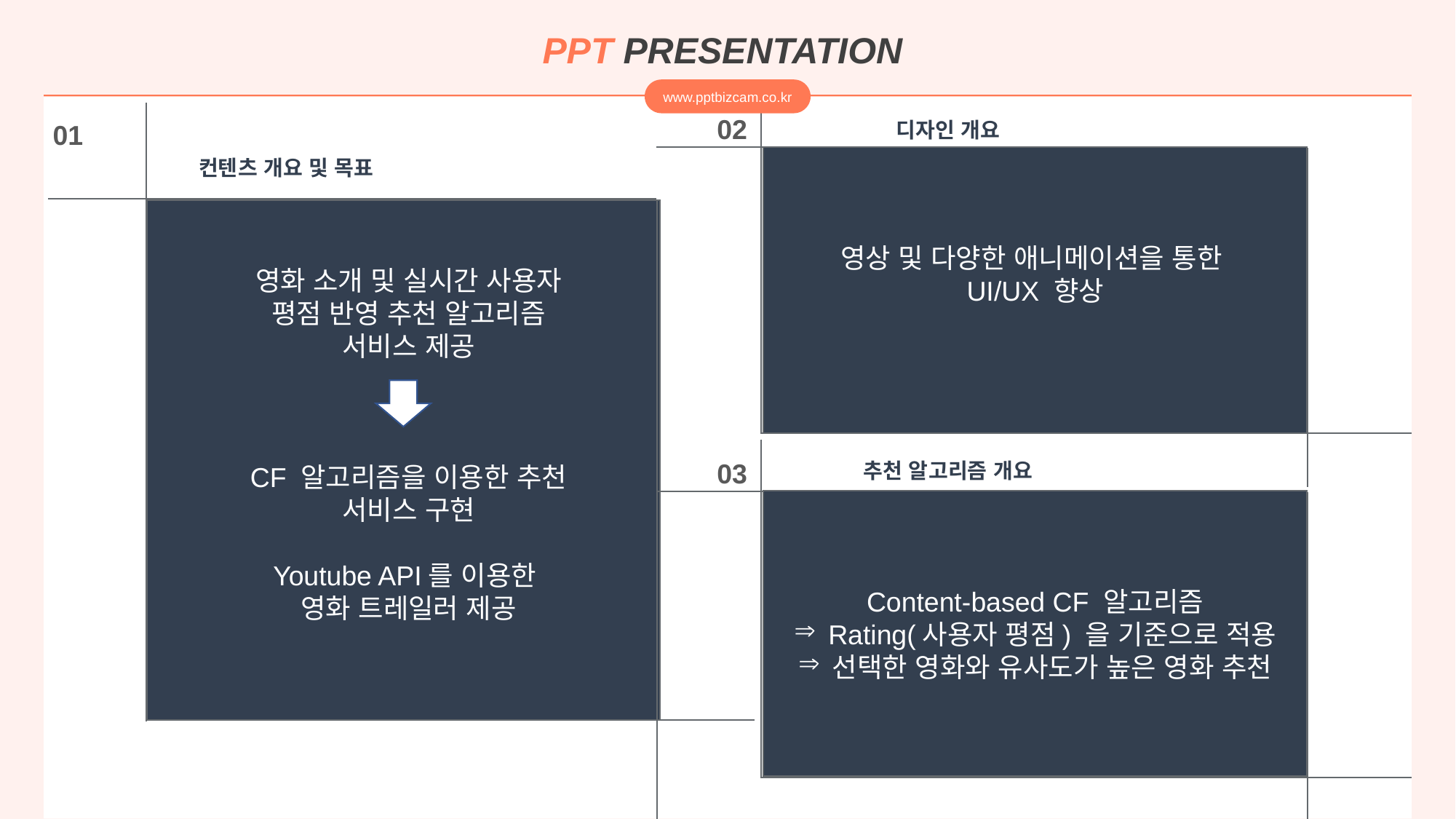

PPT PRESENTATION
www.pptbizcam.co.kr
02
01

디자인 개요
컨텐츠 개요 및 목표
영상 및 다양한 애니메이션을 통한
UI/UX 향상

영화 소개 및 실시간 사용자 평점 반영 추천 알고리즘 서비스 제공

CF 알고리즘을 이용한 추천 서비스 구현

Youtube API를 이용한
영화 트레일러 제공

03
추천 알고리즘 개요
Content-based CF 알고리즘
Rating(사용자 평점) 을 기준으로 적용
선택한 영화와 유사도가 높은 영화 추천